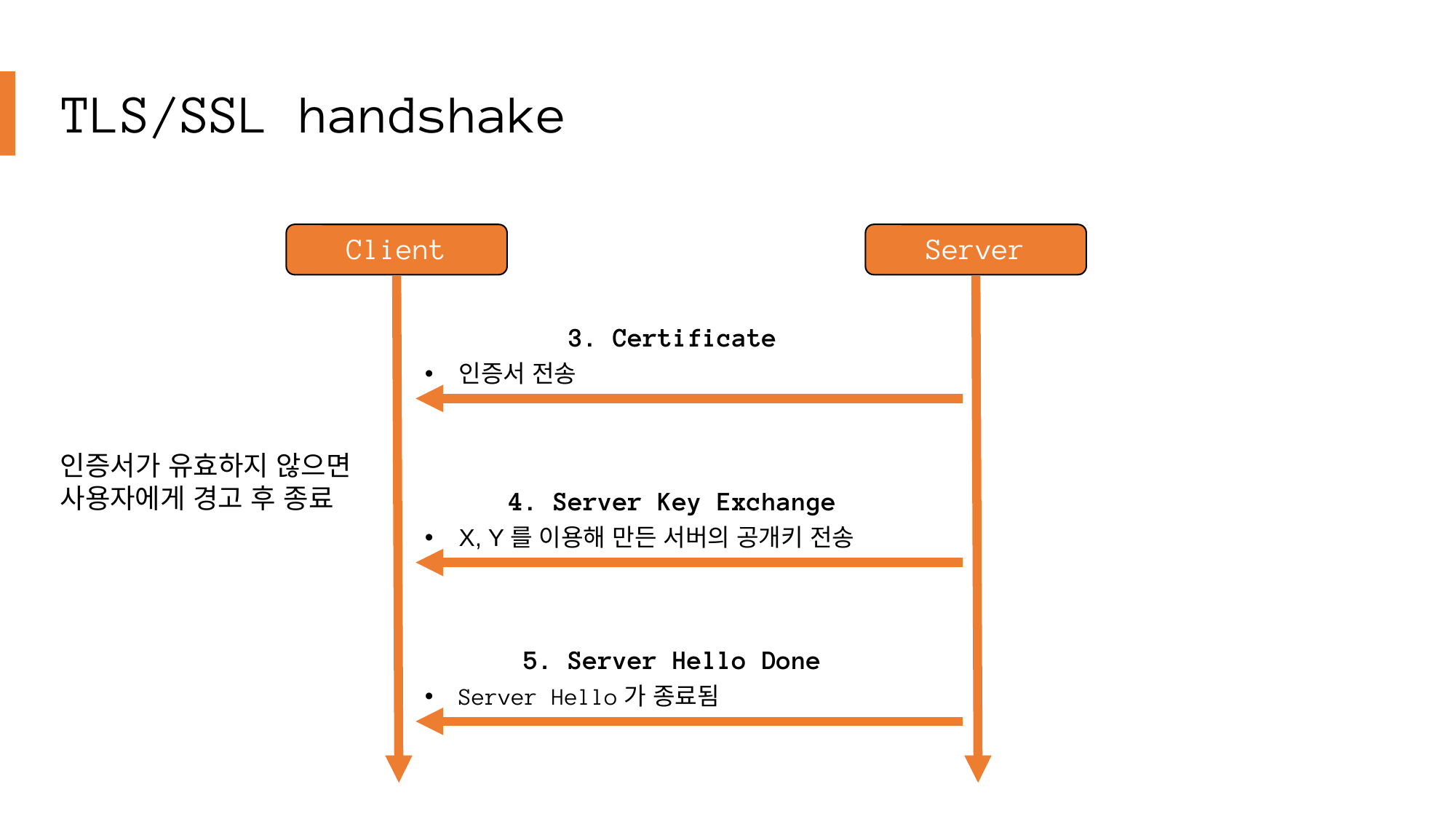

# TLS/SSL handshake

Client
Server
3. Certificate
인증서 전송
인증서가 유효하지 않으면
사용자에게 경고 후 종료
4. Server Key Exchange
X, Y를 이용해 만든 서버의 공개키 전송
5. Server Hello Done
Server Hello가 종료됨